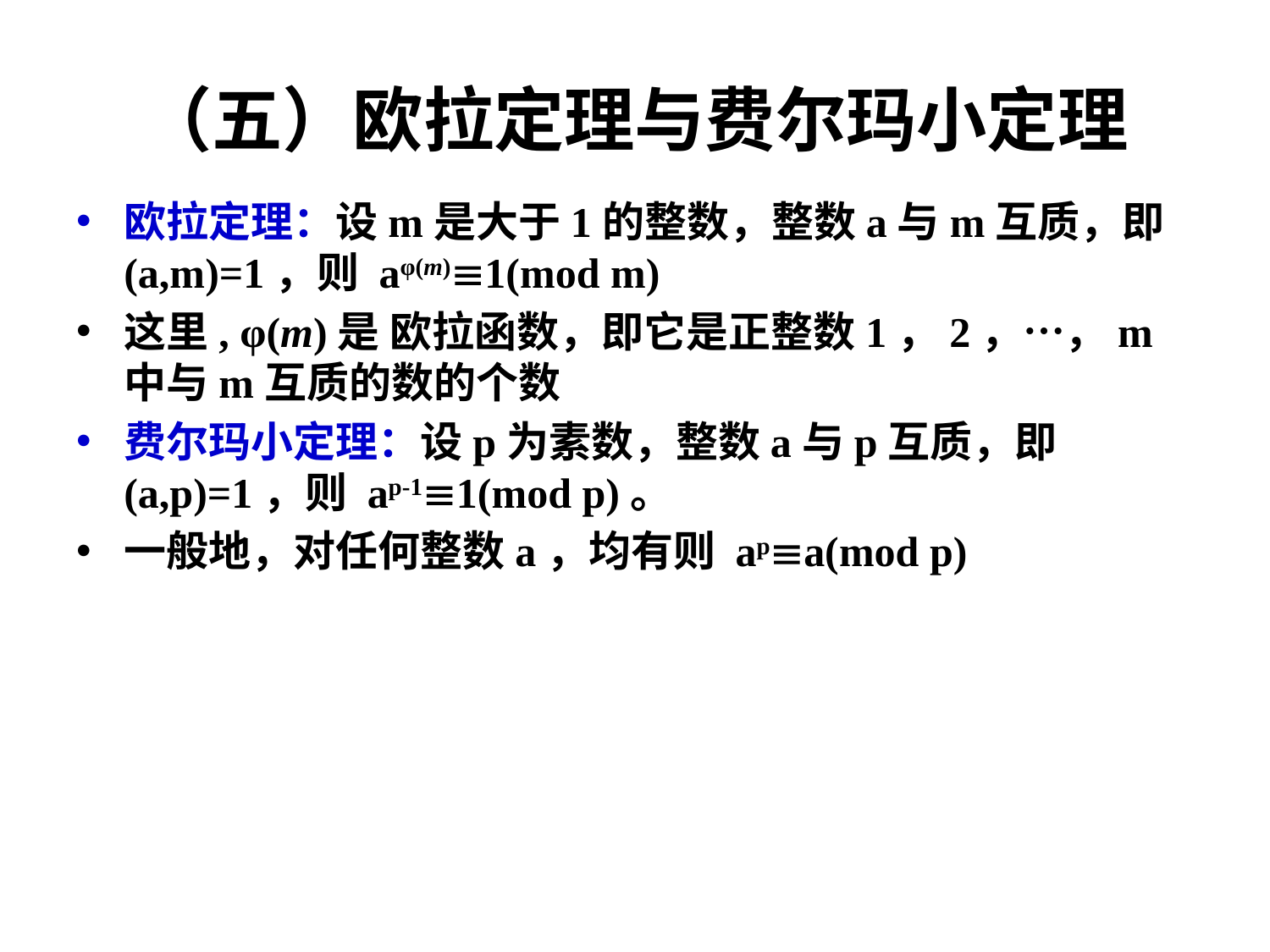

# （五）欧拉定理与费尔玛小定理
欧拉定理：设m是大于1的整数，整数a与m互质，即(a,m)=1，则 aφ(m)≡1(mod m)
这里, φ(m)是 欧拉函数，即它是正整数1，2，…，m中与m互质的数的个数
费尔玛小定理：设p为素数，整数a与p互质，即(a,p)=1，则 ap-1≡1(mod p)。
一般地，对任何整数a，均有则 ap≡a(mod p)